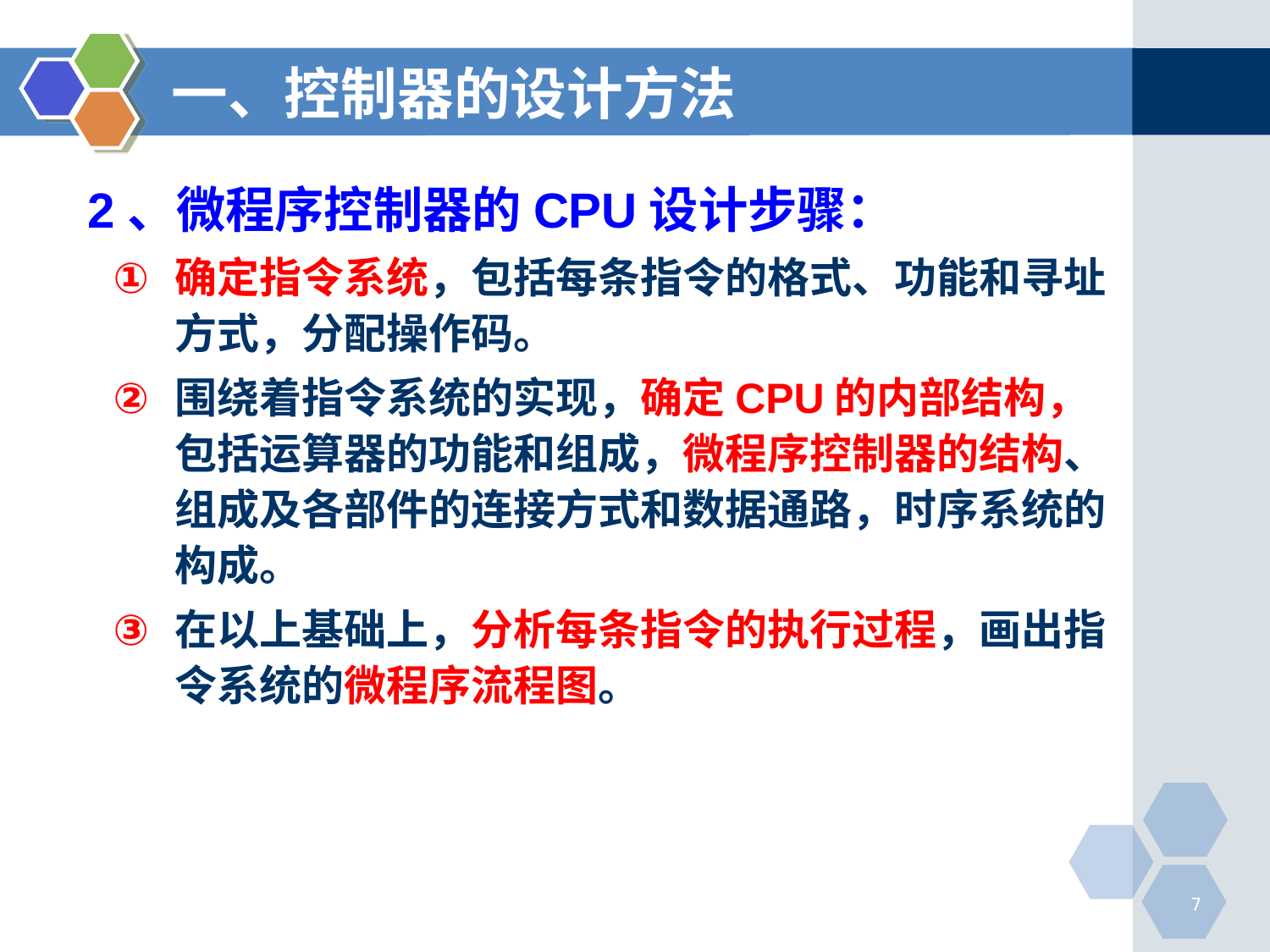

# 一、控制器的设计方法
2、微程序控制器的CPU设计步骤：
确定指令系统，包括每条指令的格式、功能和寻址方式，分配操作码。
围绕着指令系统的实现，确定CPU的内部结构，包括运算器的功能和组成，微程序控制器的结构、组成及各部件的连接方式和数据通路，时序系统的构成。
在以上基础上，分析每条指令的执行过程，画出指令系统的微程序流程图。
7